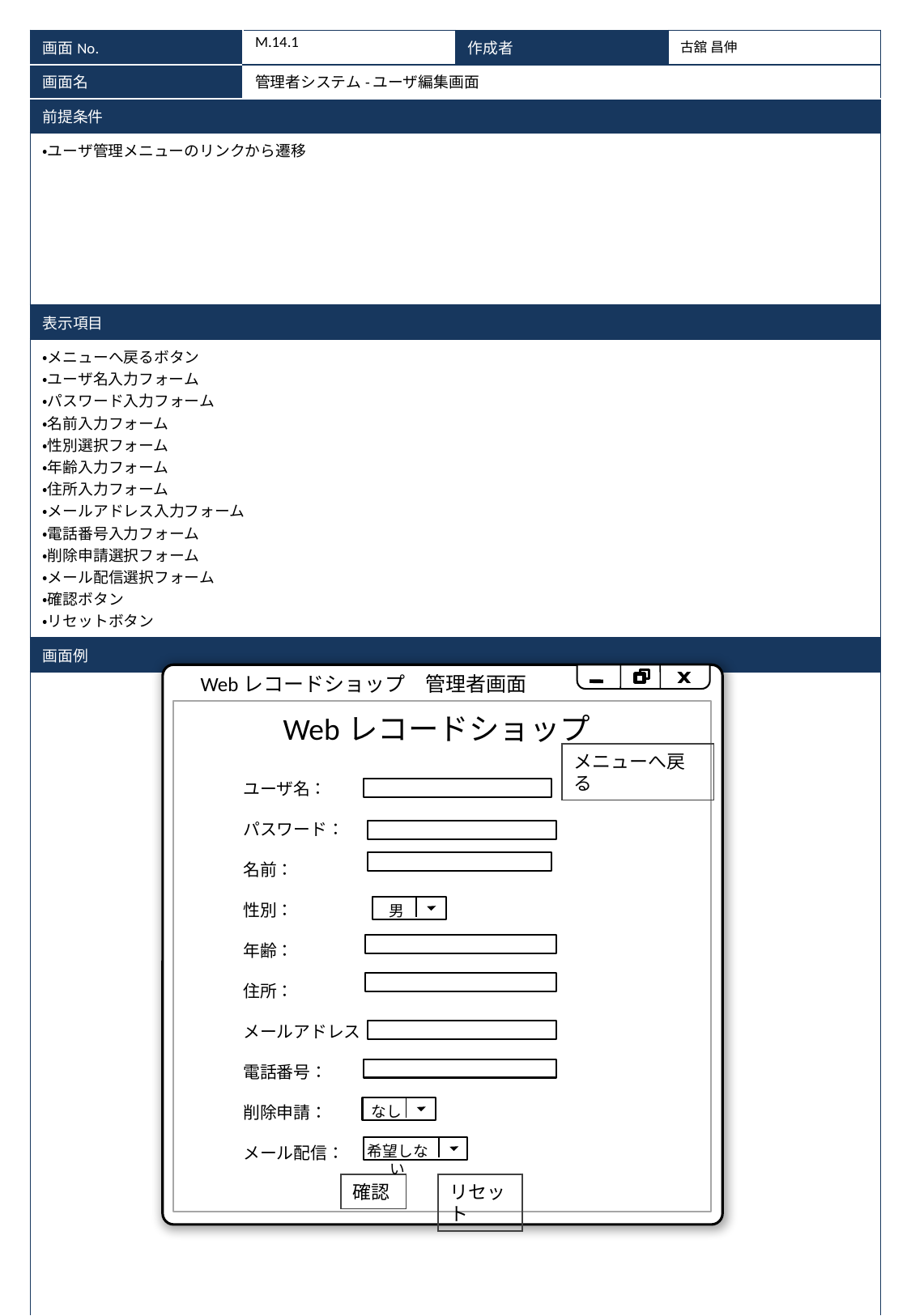

| 画面No. | M.14.1 | 作成者 | 古舘 昌伸 |
| --- | --- | --- | --- |
| 画面名 | 管理者システム-ユーザ編集画面 |  |  |
| 前提条件 |  |  |  |
| ・ユーザ管理メニューのリンクから遷移 |  |  |  |
| 表示項目 |  |  |  |
| ・メニューへ戻るボタン ・ユーザ名入力フォーム ・パスワード入力フォーム ・名前入力フォーム ・性別選択フォーム ・年齢入力フォーム ・住所入力フォーム ・メールアドレス入力フォーム ・電話番号入力フォーム ・削除申請選択フォーム ・メール配信選択フォーム ・確認ボタン ・リセットボタン |  |  |  |
| 画面例 |  |  |  |
|  |  |  |  |

Webレコードショップ　管理者画面

Webレコードショップ
メニューへ戻る
ユーザ名：

パスワード：

名前：

性別：

年齢：

住所：

メールアドレス：

電話番号：

削除申請：

メール配信：

男

なし

希望しない

確認
リセット